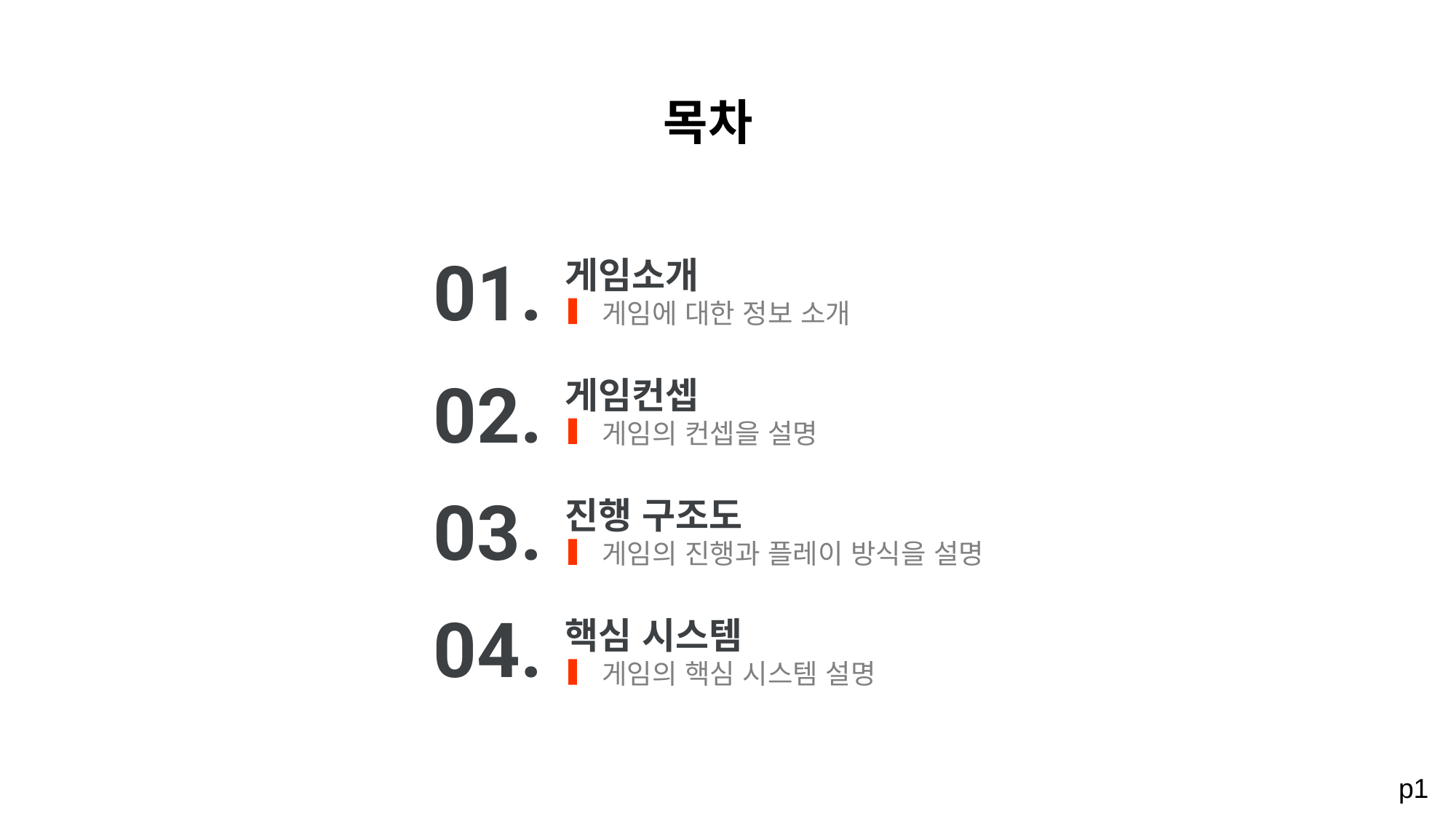

목차
01.
	게임소개
	    게임에 대한 정보 소개
	게임컨셉
	    게임의 컨셉을 설명

	진행 구조도
	    게임의 진행과 플레이 방식을 설명
	핵심 시스템
	    게임의 핵심 시스템 설명

02.

03.

04.

p1